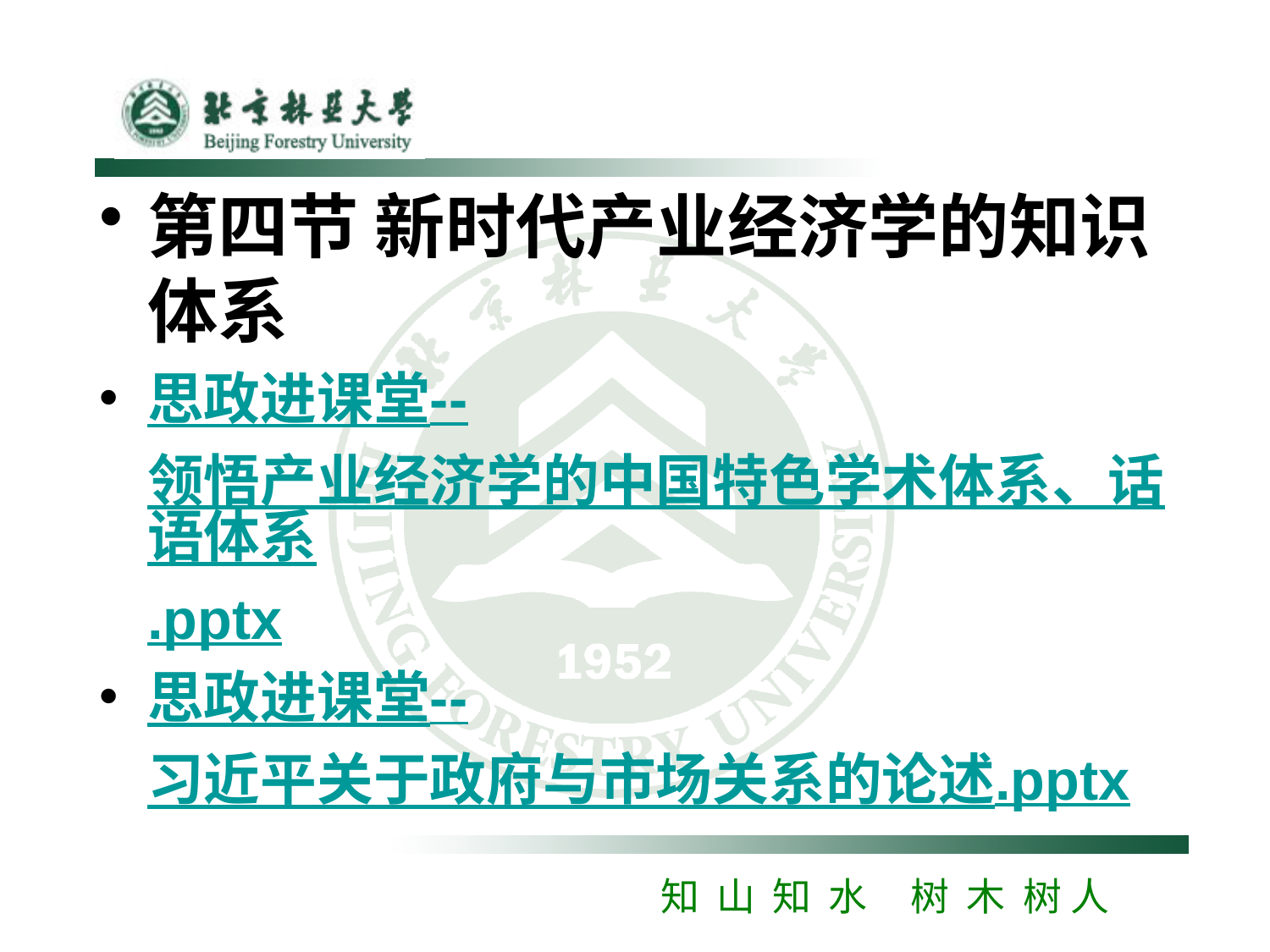

#
第四节 新时代产业经济学的知识体系
思政进课堂--领悟产业经济学的中国特色学术体系、话语体系.pptx
思政进课堂--习近平关于政府与市场关系的论述.pptx